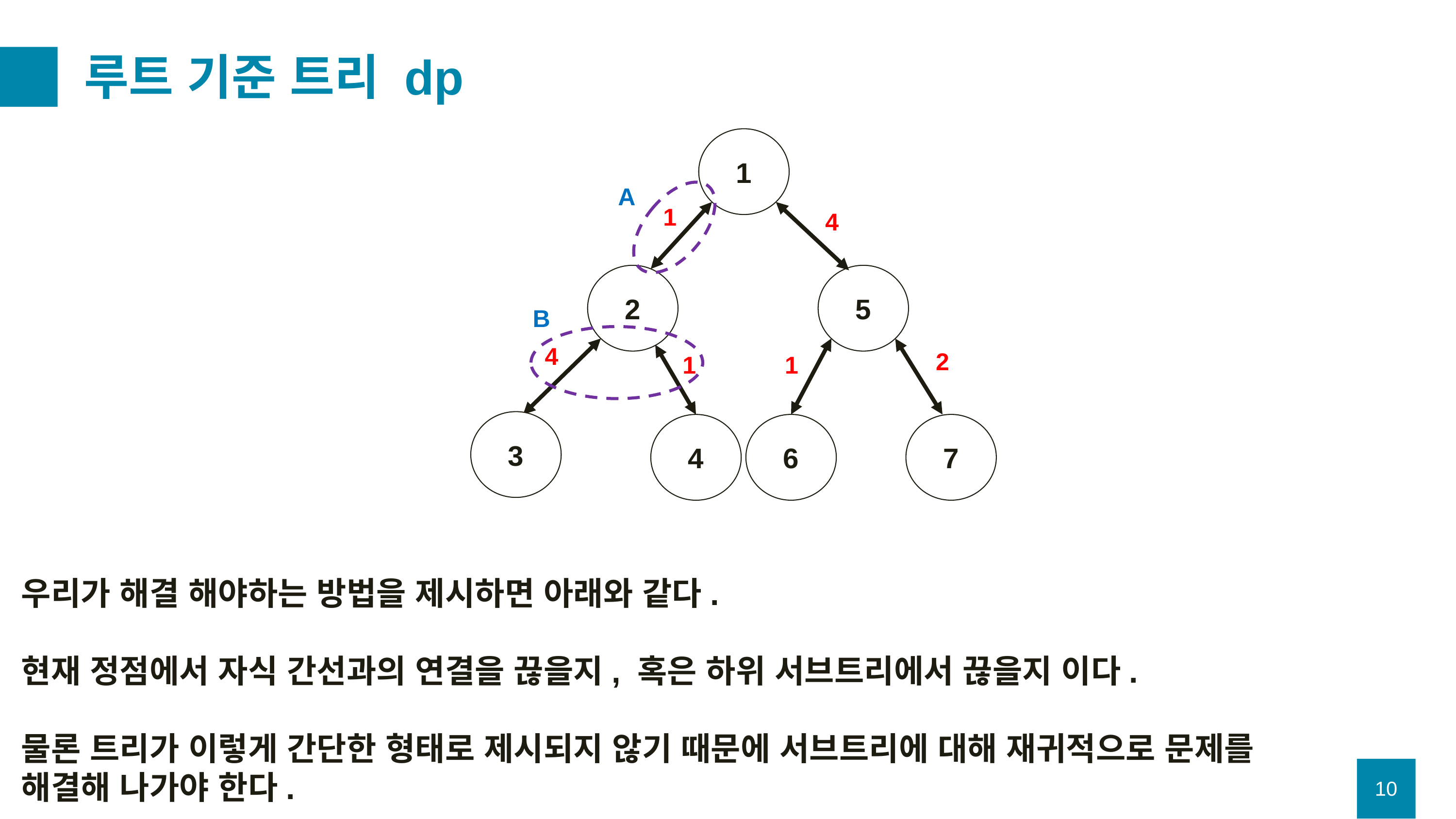

# 루트 기준 트리 dp
1

A
1
4
2
5
B

4
2
1
1
3
6
7
4
우리가 해결 해야하는 방법을 제시하면 아래와 같다.

현재 정점에서 자식 간선과의 연결을 끊을지, 혹은 하위 서브트리에서 끊을지 이다.

물론 트리가 이렇게 간단한 형태로 제시되지 않기 때문에 서브트리에 대해 재귀적으로 문제를
해결해 나가야 한다.
10